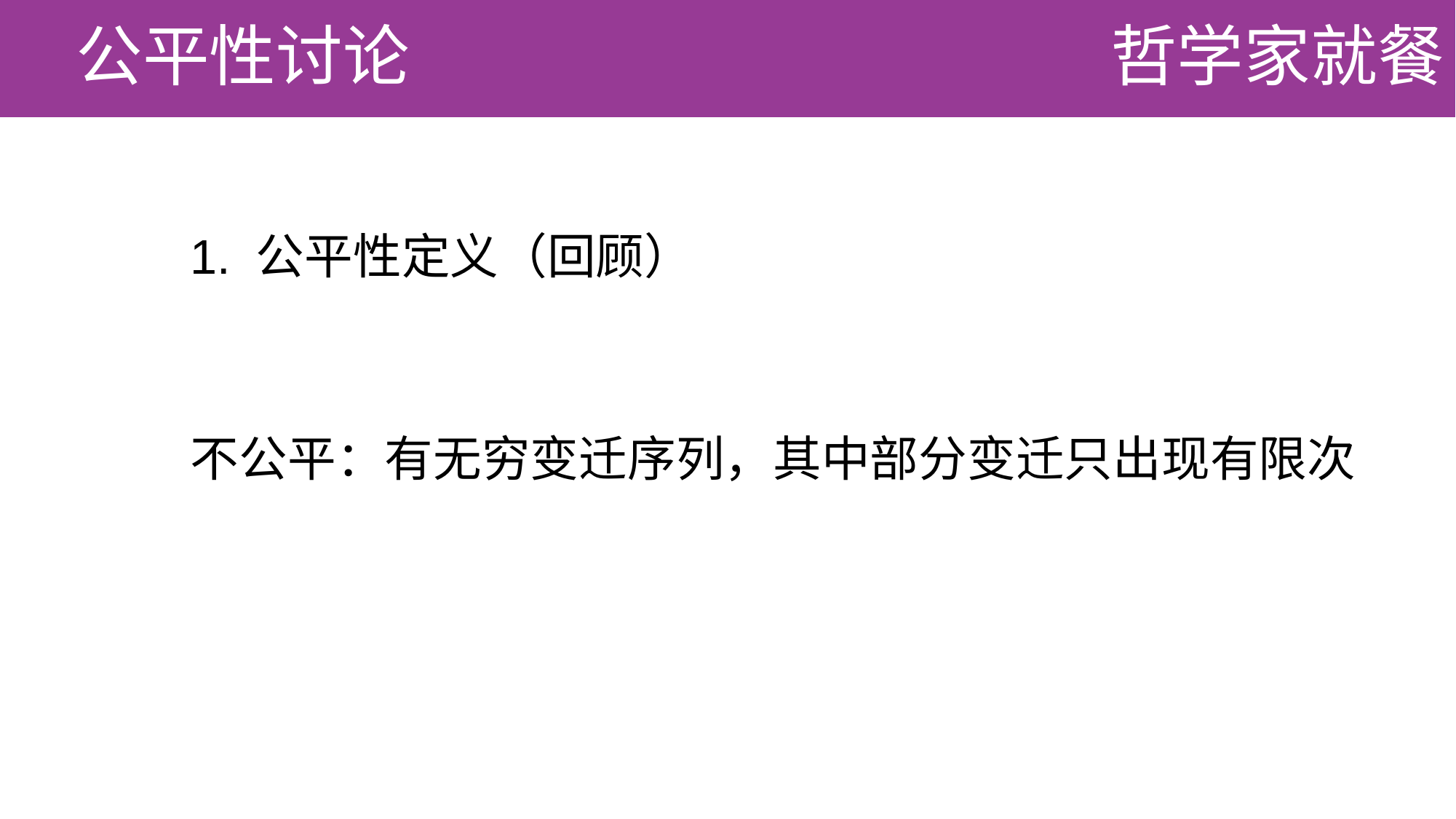

# 公平性讨论
哲学家就餐

1. 公平性定义（回顾）

不公平：有无穷变迁序列，其中部分变迁只出现有限次